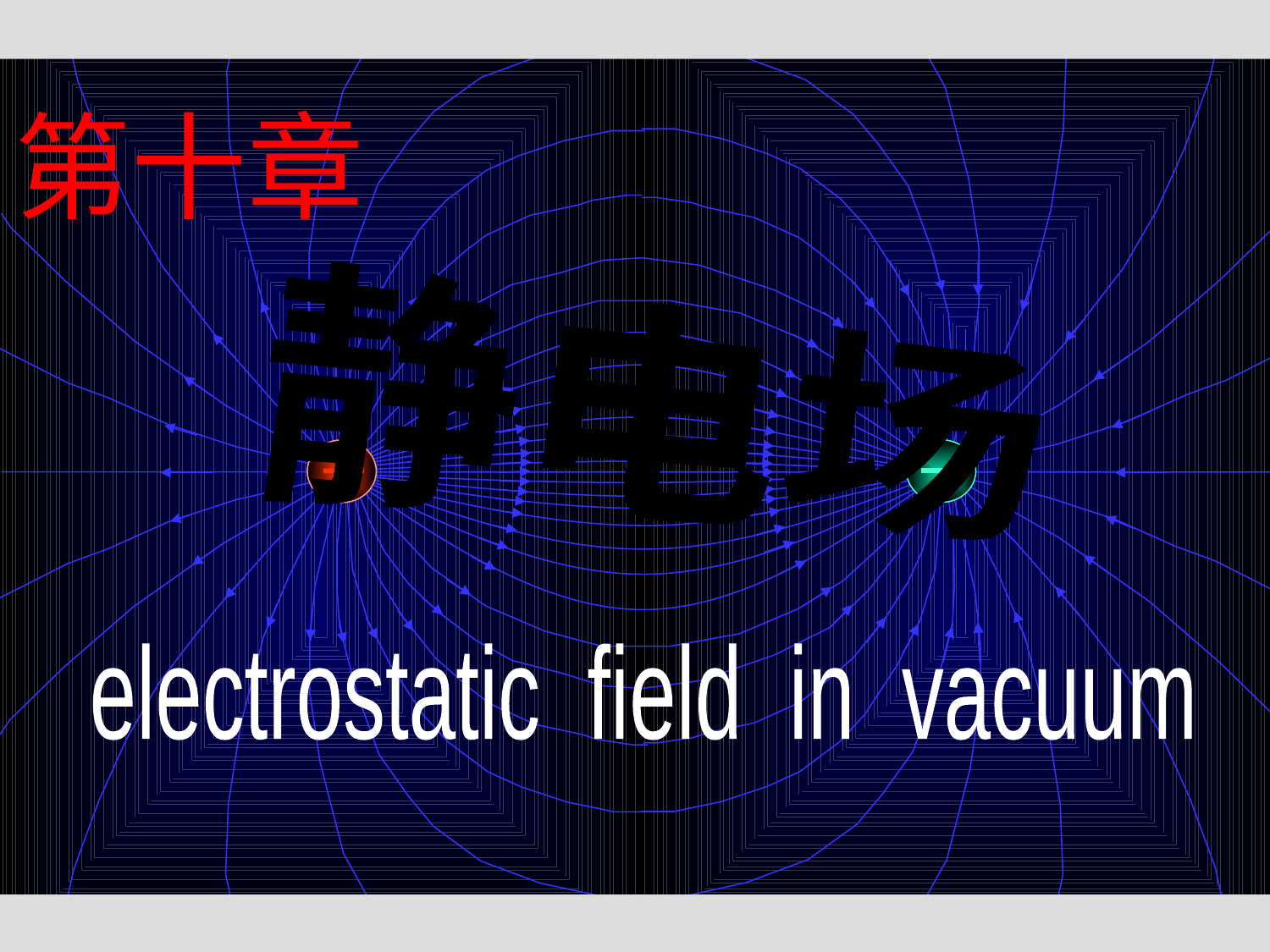

+

-

真空中的静电场
第十章
静电场
electrostatic  field  in  vacuum